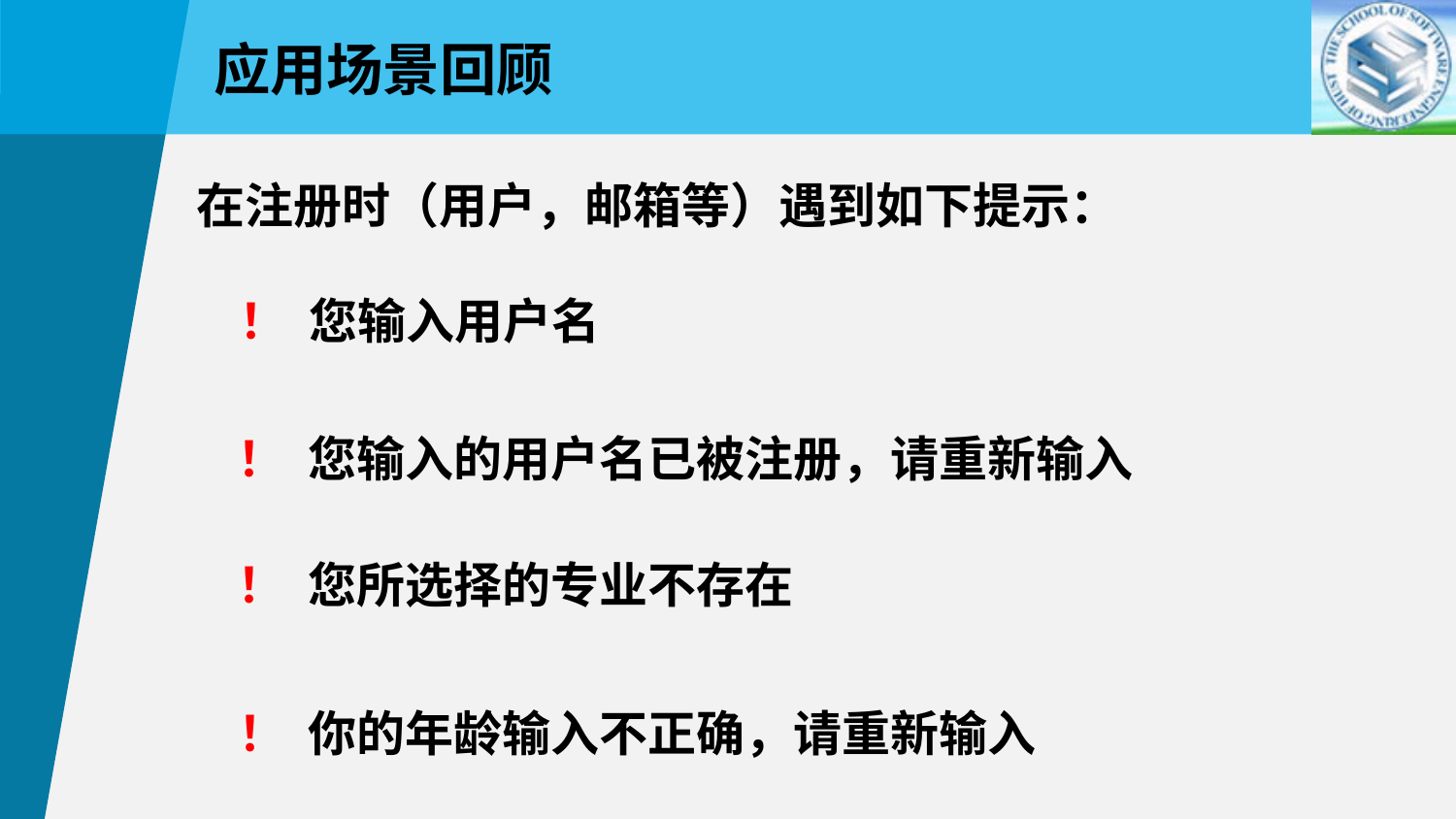

应用场景回顾
在注册时（用户，邮箱等）遇到如下提示：

 ！  您输入用户名
 ！  您输入的用户名已被注册，请重新输入
 ！  您所选择的专业不存在
 ！  你的年龄输入不正确，请重新输入